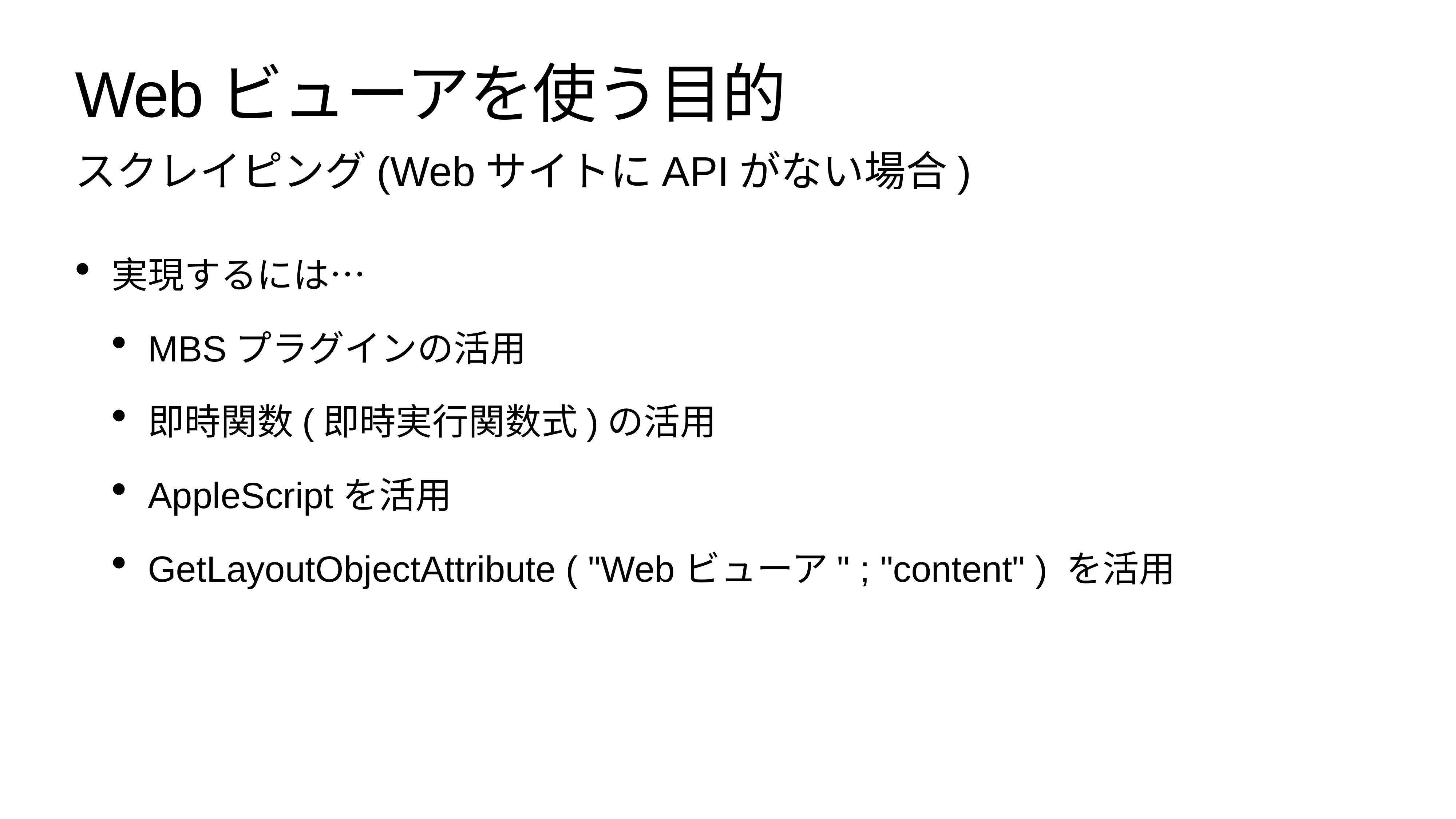

# Webビューアを使う目的
スクレイピング(WebサイトにAPIがない場合)
実現するには…
MBSプラグインの活用
即時関数(即時実行関数式)の活用
AppleScriptを活用
GetLayoutObjectAttribute ( "Webビューア" ; "content" ) を活用